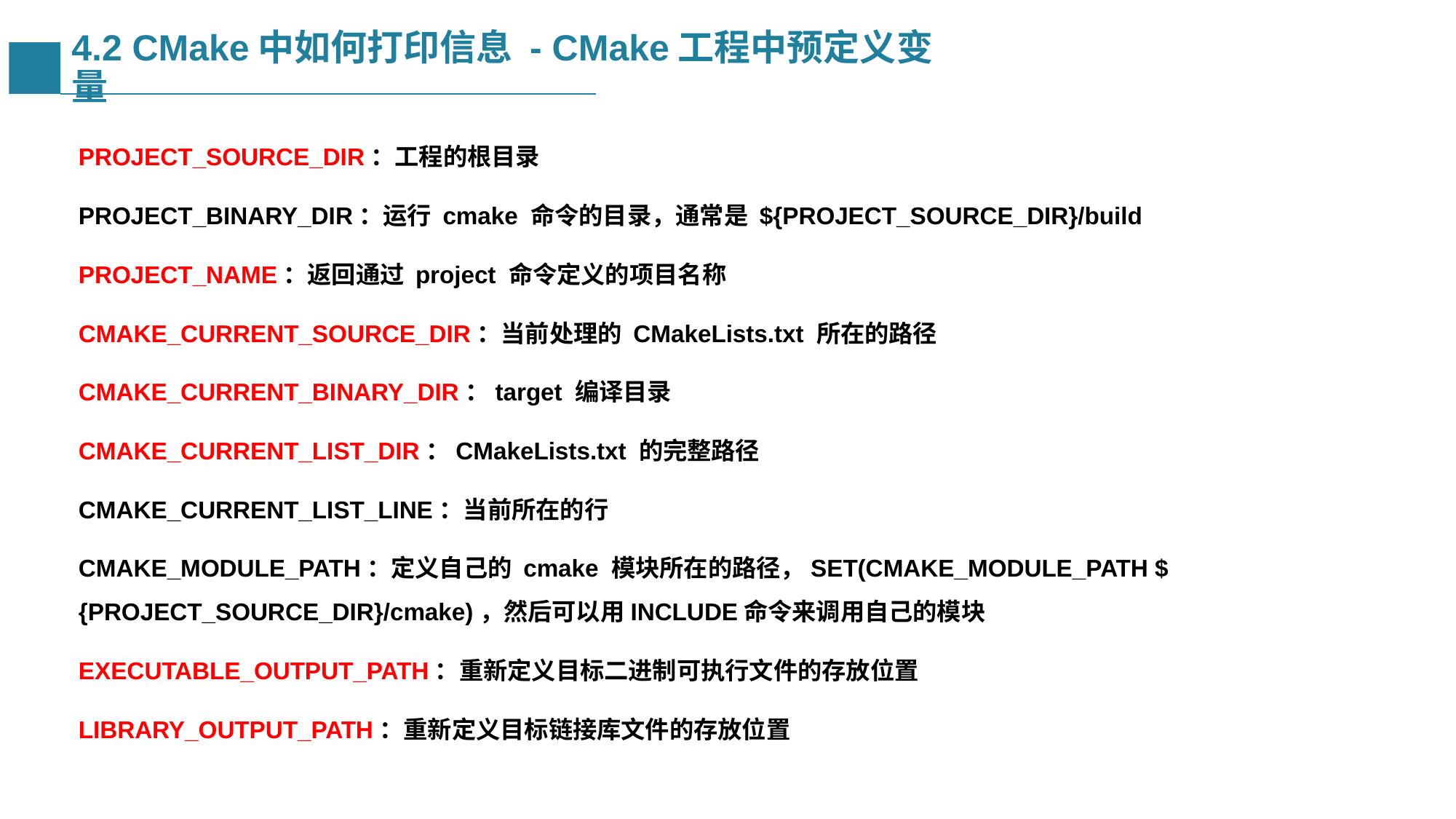

# 4.2 CMake中如何打印信息 - CMake工程中预定义变量
PROJECT_SOURCE_DIR：工程的根目录
PROJECT_BINARY_DIR：运行 cmake 命令的目录，通常是 ${PROJECT_SOURCE_DIR}/build
PROJECT_NAME：返回通过 project 命令定义的项目名称
CMAKE_CURRENT_SOURCE_DIR：当前处理的 CMakeLists.txt 所在的路径
CMAKE_CURRENT_BINARY_DIR：target 编译目录
CMAKE_CURRENT_LIST_DIR：CMakeLists.txt 的完整路径
CMAKE_CURRENT_LIST_LINE：当前所在的行
CMAKE_MODULE_PATH：定义自己的 cmake 模块所在的路径，SET(CMAKE_MODULE_PATH ${PROJECT_SOURCE_DIR}/cmake)，然后可以用INCLUDE命令来调用自己的模块
EXECUTABLE_OUTPUT_PATH：重新定义目标二进制可执行文件的存放位置
LIBRARY_OUTPUT_PATH：重新定义目标链接库文件的存放位置

14